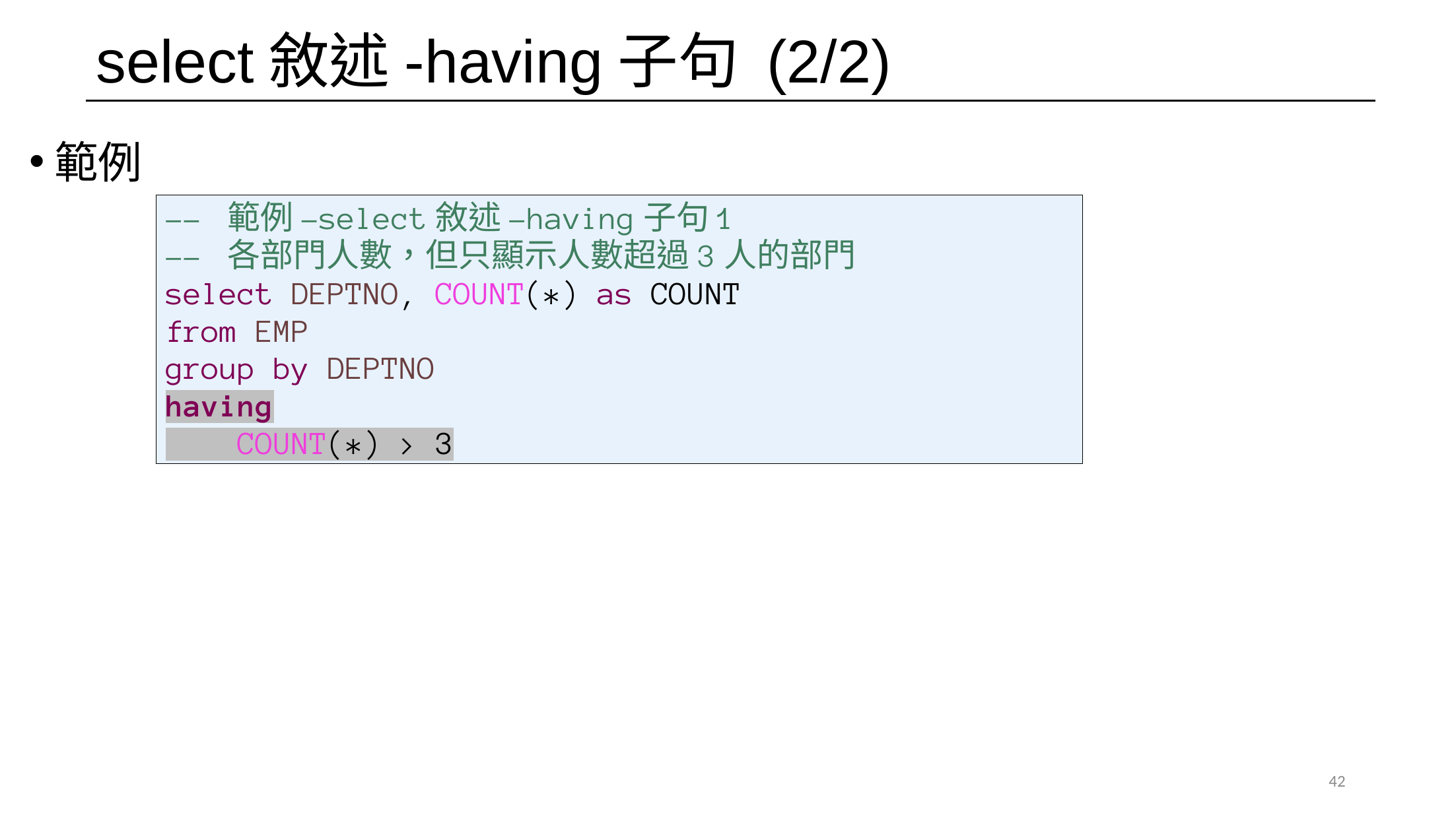

# select敘述-having子句 (2/2)
範例

-- 範例-select敘述-having子句1
-- 各部門人數，但只顯示人數超過3人的部門
select DEPTNO, COUNT(*) as COUNT
from EMP
group by DEPTNO
having
    COUNT(*) > 3
42